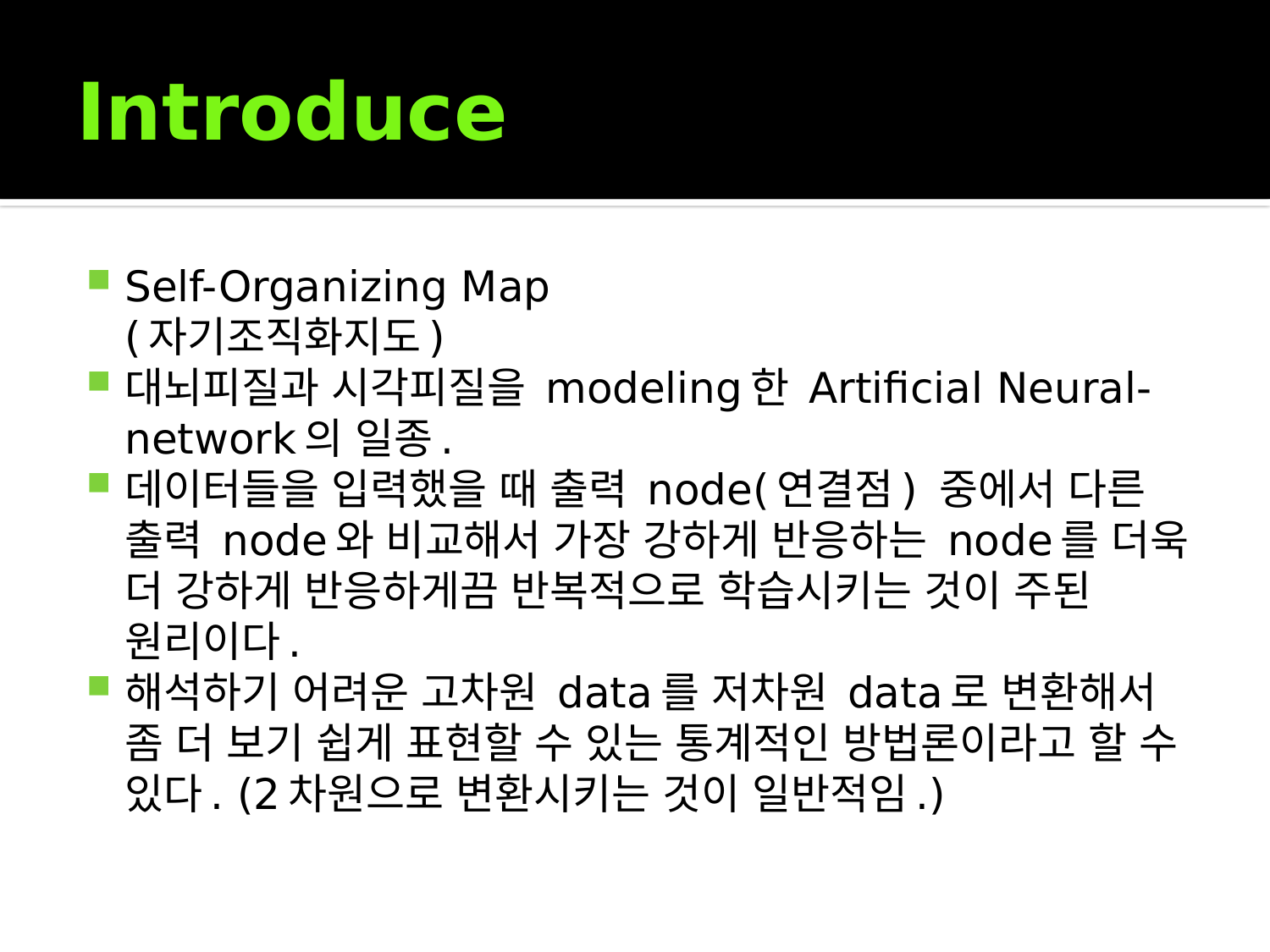

# Introduce
Self-Organizing Map
(자기조직화지도)
대뇌피질과 시각피질을 modeling한 Artificial Neural-network의 일종.
데이터들을 입력했을 때 출력 node(연결점) 중에서 다른 출력 node와 비교해서 가장 강하게 반응하는 node를 더욱 더 강하게 반응하게끔 반복적으로 학습시키는 것이 주된 원리이다.
해석하기 어려운 고차원 data를 저차원 data로 변환해서 좀 더 보기 쉽게 표현할 수 있는 통계적인 방법론이라고 할 수 있다. (2차원으로 변환시키는 것이 일반적임.)